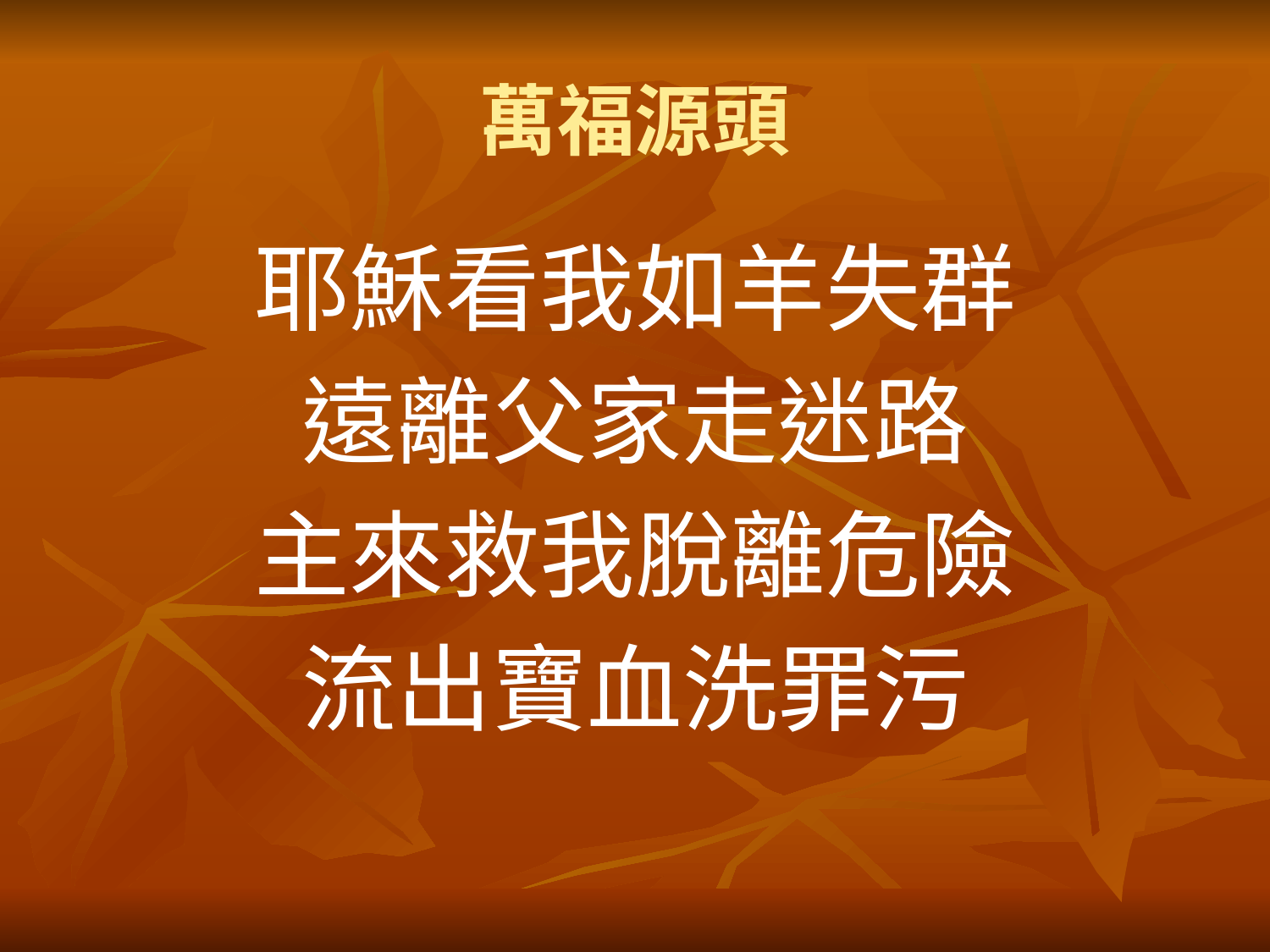

# 萬福源頭
耶穌看我如羊失群
遠離父家走迷路
主來救我脫離危險
流出寶血洗罪污